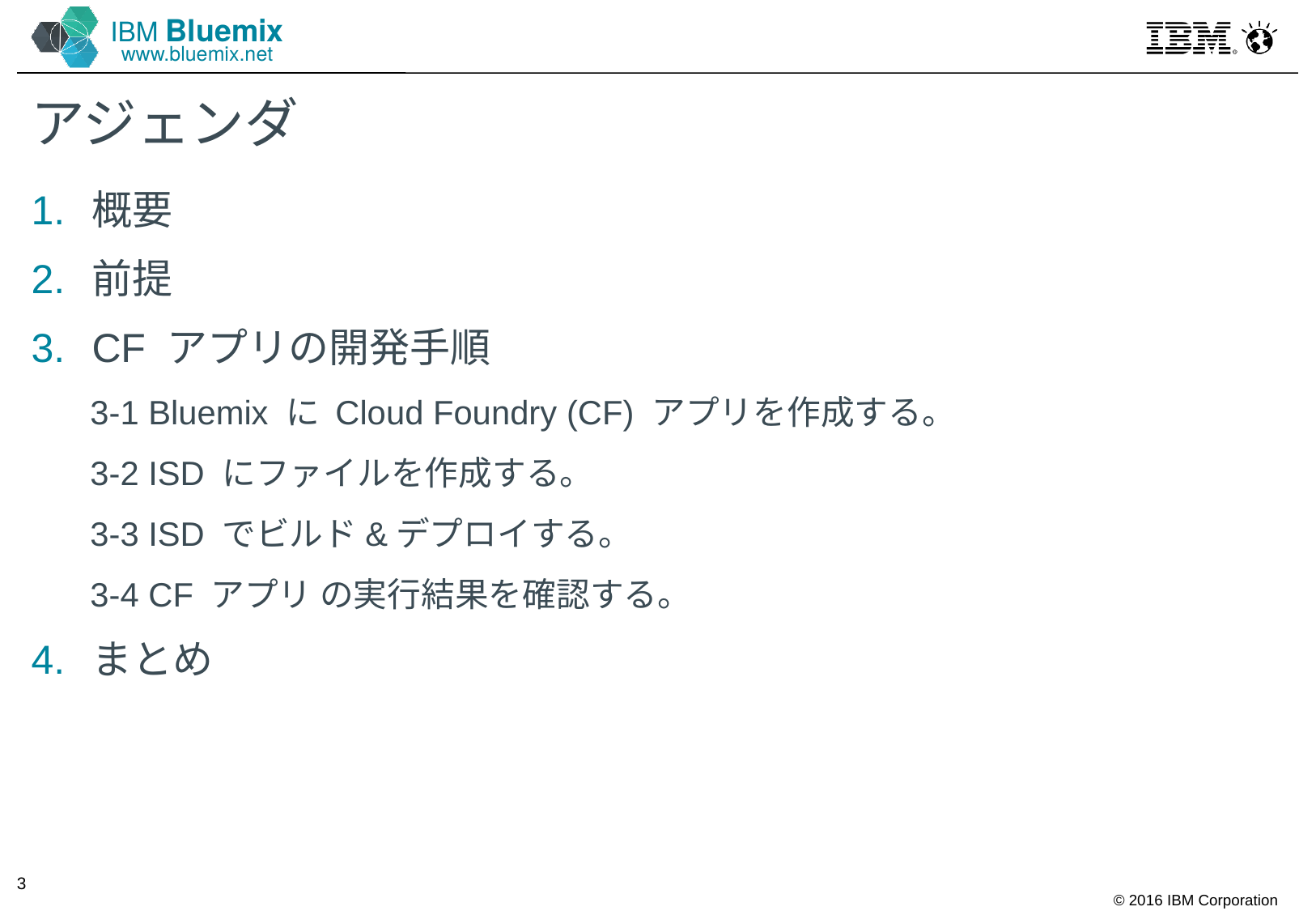

# アジェンダ
概要
前提
CF アプリの開発手順
3-1 Bluemix に Cloud Foundry (CF) アプリを作成する。
3-2 ISD にファイルを作成する。
3-3 ISD でビルド&デプロイする。
3-4 CF アプリ の実行結果を確認する。
まとめ